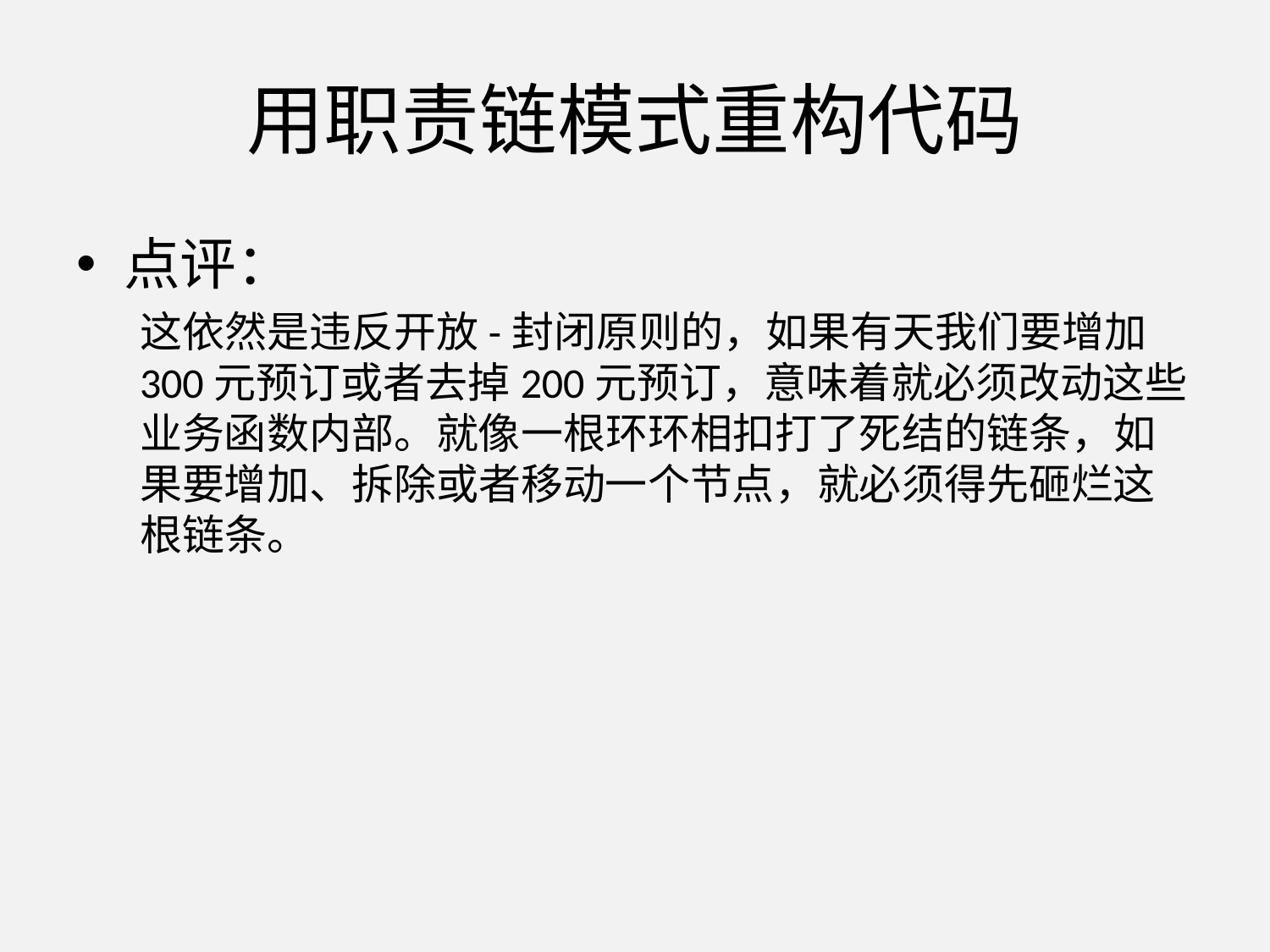

# 用职责链模式重构代码
点评：
这依然是违反开放-封闭原则的，如果有天我们要增加300元预订或者去掉200元预订，意味着就必须改动这些业务函数内部。就像一根环环相扣打了死结的链条，如果要增加、拆除或者移动一个节点，就必须得先砸烂这根链条。